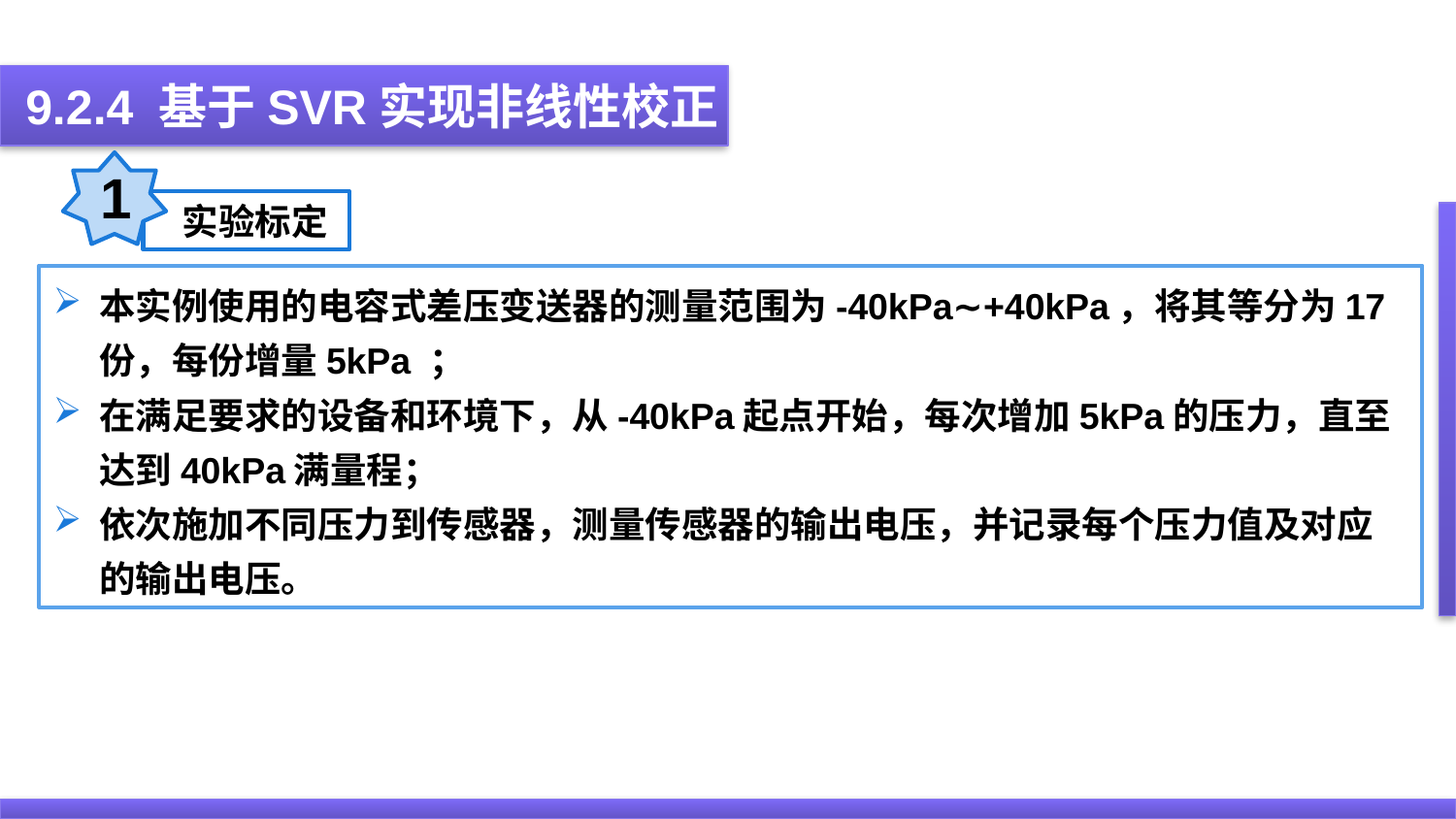

9.2.4 基于SVR实现非线性校正
1
 实验标定
本实例使用的电容式差压变送器的测量范围为-40kPa∼+40kPa，将其等分为17份，每份增量5kPa ；
在满足要求的设备和环境下，从-40kPa起点开始，每次增加5kPa的压力，直至达到40kPa满量程；
依次施加不同压力到传感器，测量传感器的输出电压，并记录每个压力值及对应的输出电压。